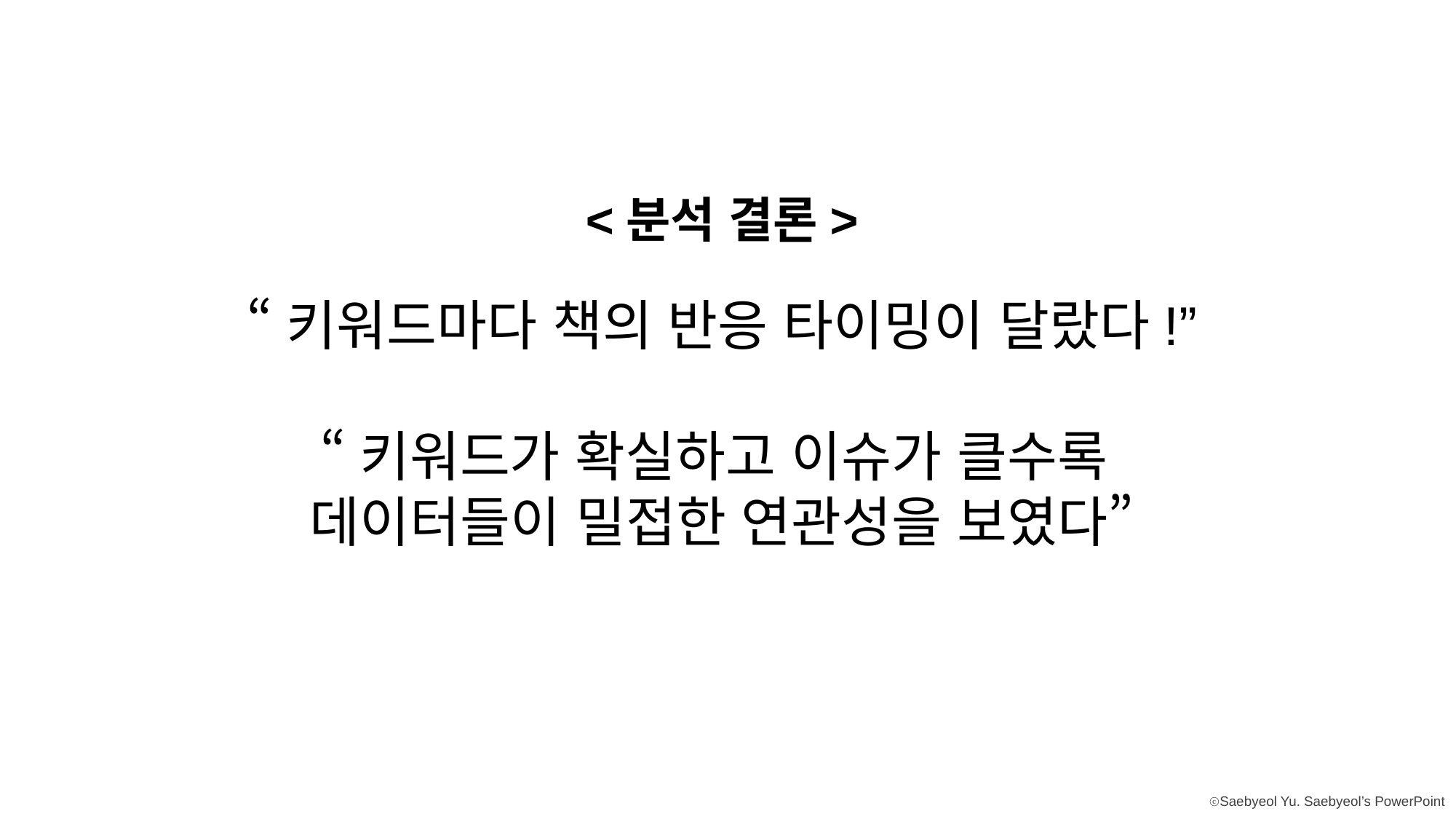

<분석 결론>

“키워드마다 책의 반응 타이밍이 달랐다!”

“키워드가 확실하고 이슈가 클수록
데이터들이 밀접한 연관성을 보였다”